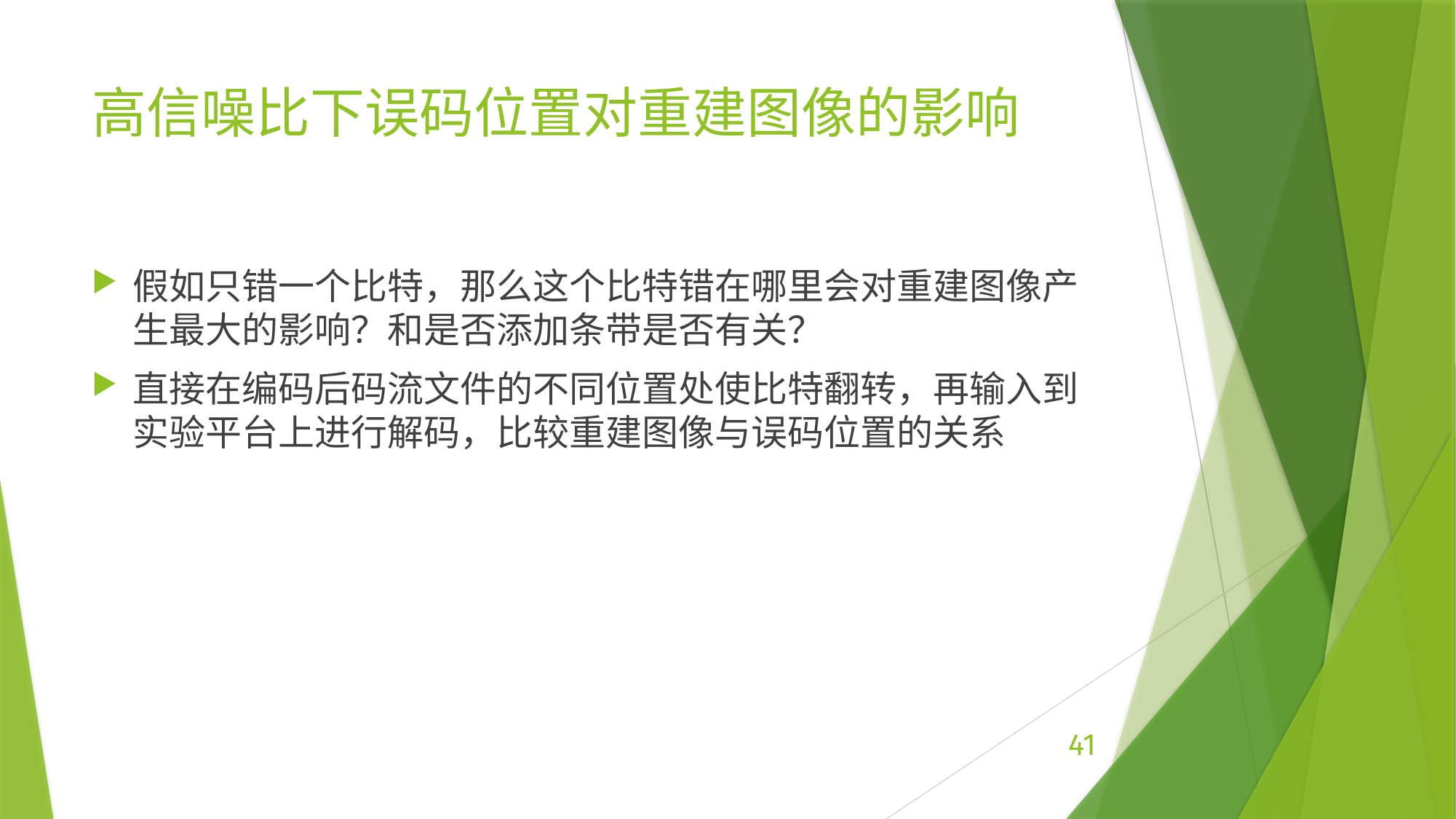

# 高信噪比下误码位置对重建图像的影响
假如只错一个比特，那么这个比特错在哪里会对重建图像产生最大的影响？和是否添加条带是否有关？
直接在编码后码流文件的不同位置处使比特翻转，再输入到实验平台上进行解码，比较重建图像与误码位置的关系
41